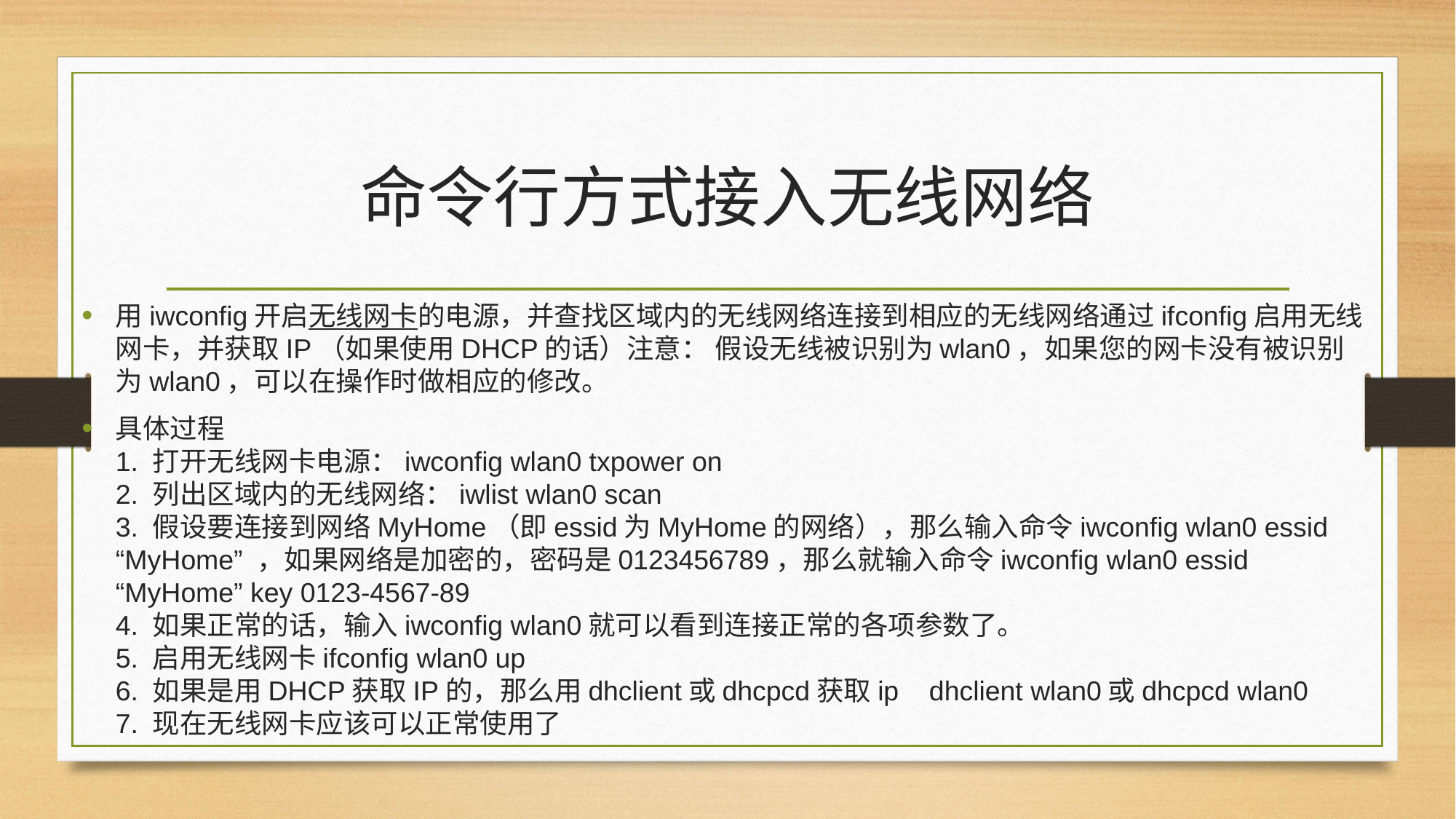

命令行方式接入无线网络
用iwconfig开启无线网卡的电源，并查找区域内的无线网络连接到相应的无线网络通过ifconfig启用无线网卡，并获取IP（如果使用DHCP的话）注意： 假设无线被识别为wlan0，如果您的网卡没有被识别为wlan0，可以在操作时做相应的修改。
具体过程
1. 打开无线网卡电源：iwconfig wlan0 txpower on
2. 列出区域内的无线网络：iwlist wlan0 scan
3. 假设要连接到网络MyHome（即essid为MyHome的网络），那么输入命令iwconfig wlan0 essid “MyHome” ，如果网络是加密的，密码是0123456789，那么就输入命令iwconfig wlan0 essid “MyHome” key 0123-4567-89
4. 如果正常的话，输入iwconfig wlan0就可以看到连接正常的各项参数了。
5. 启用无线网卡ifconfig wlan0 up
6. 如果是用DHCP获取IP的，那么用dhclient或dhcpcd获取ip    dhclient wlan0或dhcpcd wlan0
7. 现在无线网卡应该可以正常使用了